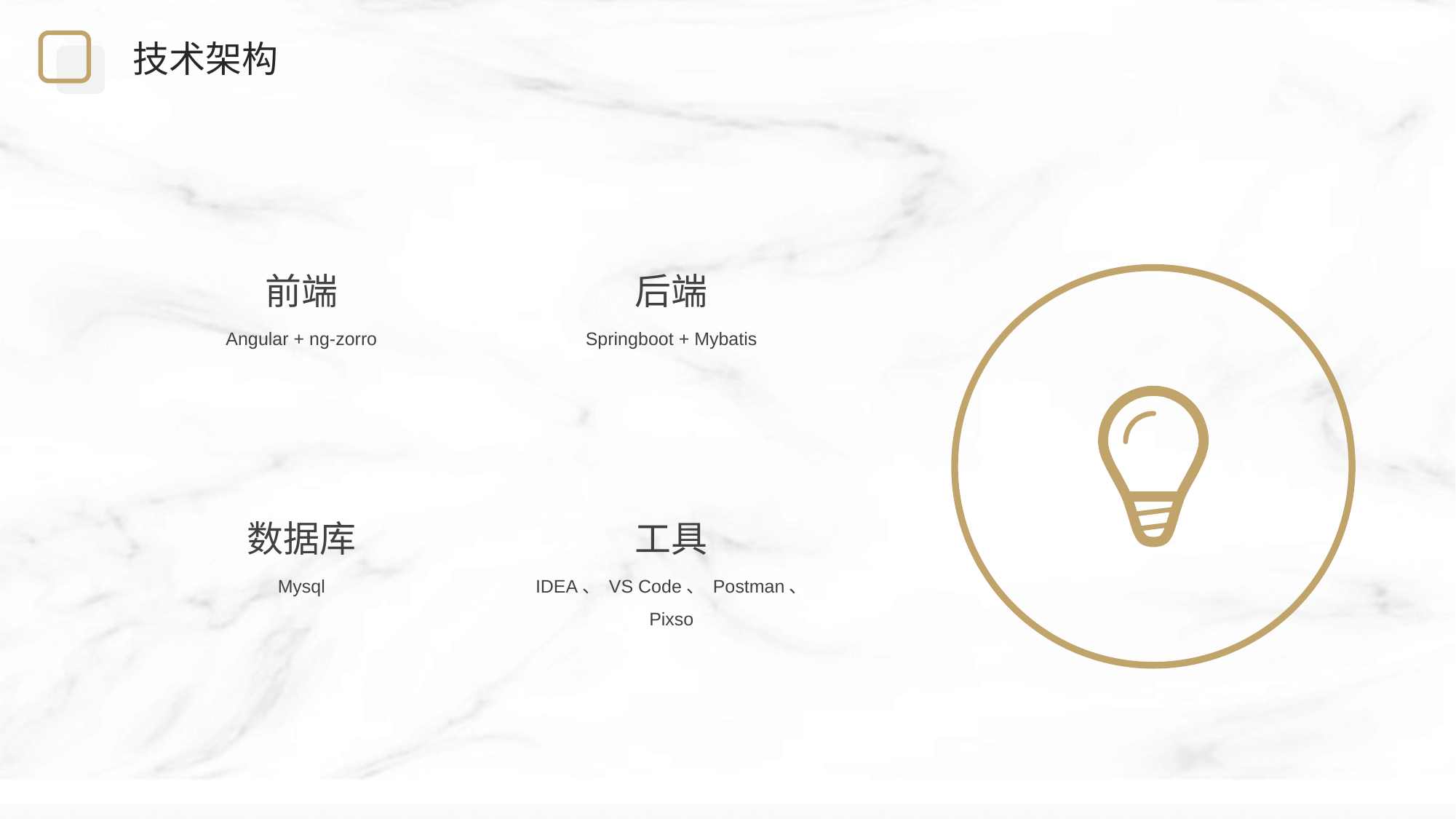

技术架构

前端
后端

Angular + ng-zorro
Springboot + Mybatis

数据库
工具
Mysql
IDEA、 VS Code、 Postman、 Pixso